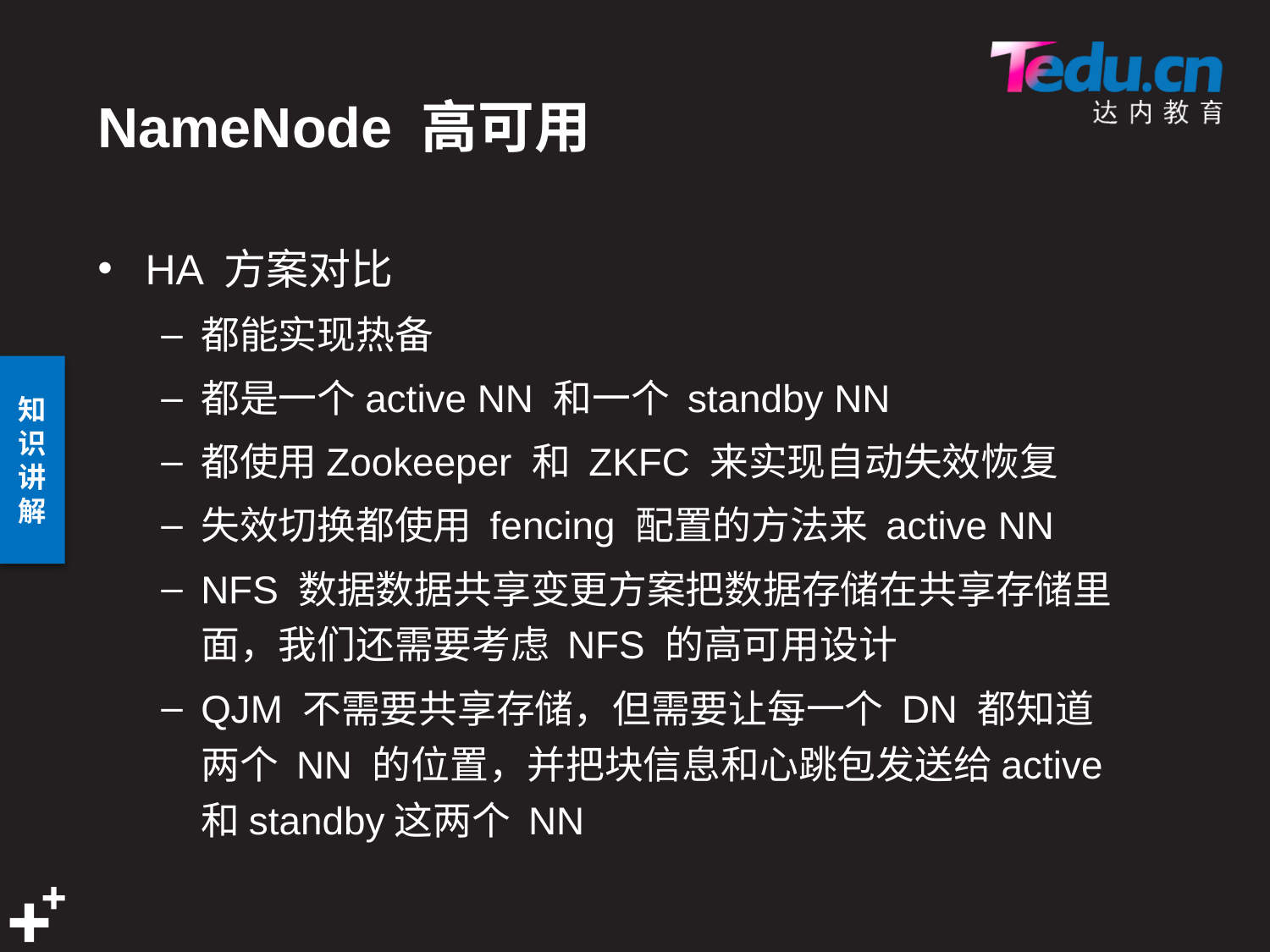

# NameNode 高可用
HA 方案对比
都能实现热备
都是一个active NN 和一个 standby NN
都使用Zookeeper 和 ZKFC 来实现自动失效恢复
失效切换都使用 fencing 配置的方法来 active NN
NFS 数据数据共享变更方案把数据存储在共享存储里面，我们还需要考虑 NFS 的高可用设计
QJM 不需要共享存储，但需要让每一个 DN 都知道两个 NN 的位置，并把块信息和心跳包发送给active和standby这两个 NN